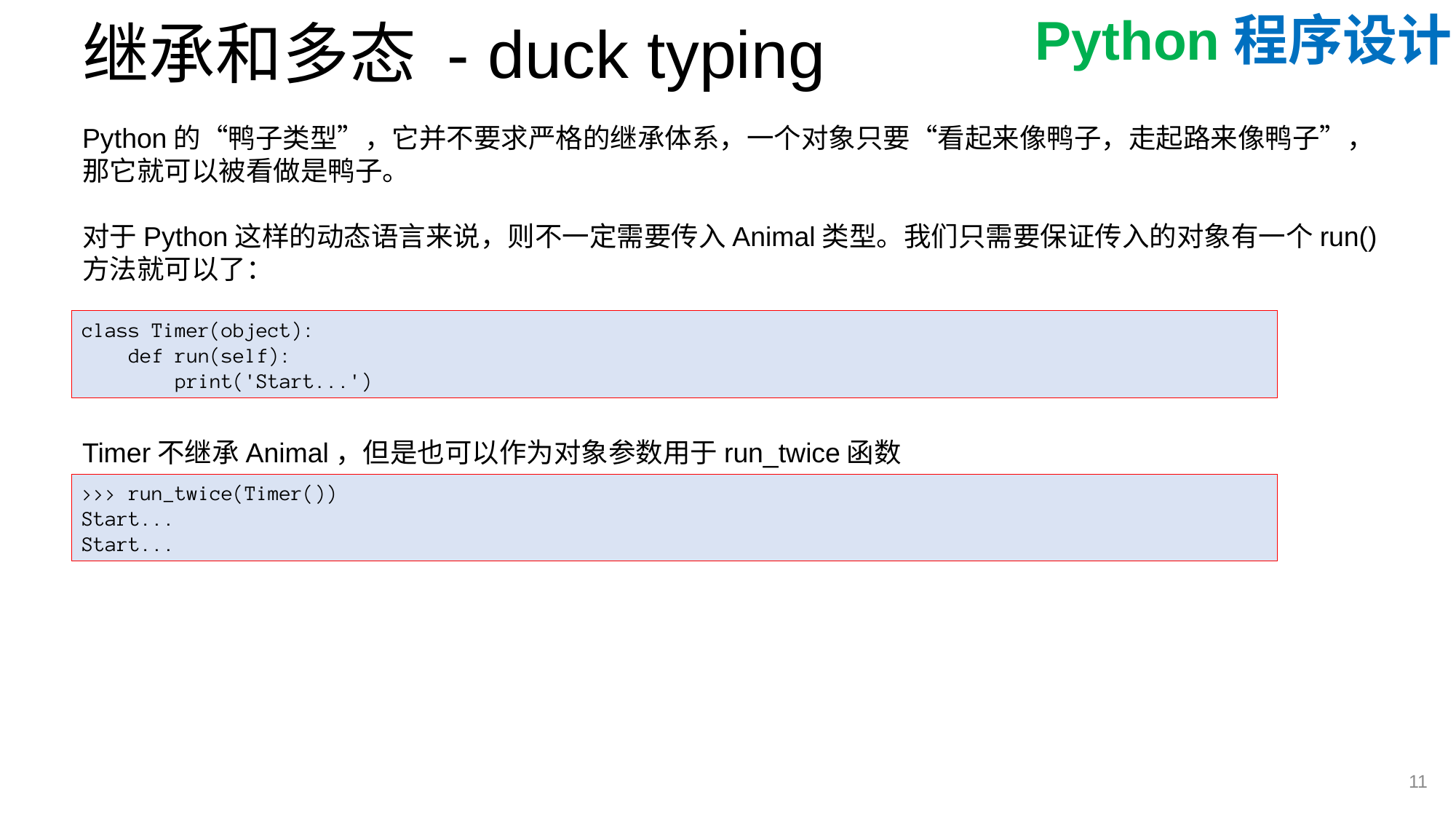

# 继承和多态 - duck typing
Python的“鸭子类型”，它并不要求严格的继承体系，一个对象只要“看起来像鸭子，走起路来像鸭子”，那它就可以被看做是鸭子。

对于Python这样的动态语言来说，则不一定需要传入Animal类型。我们只需要保证传入的对象有一个run()方法就可以了：
class Timer(object):
    def run(self):
        print('Start...')
Timer不继承Animal，但是也可以作为对象参数用于run_twice函数
>>> run_twice(Timer())
Start...
Start...
11